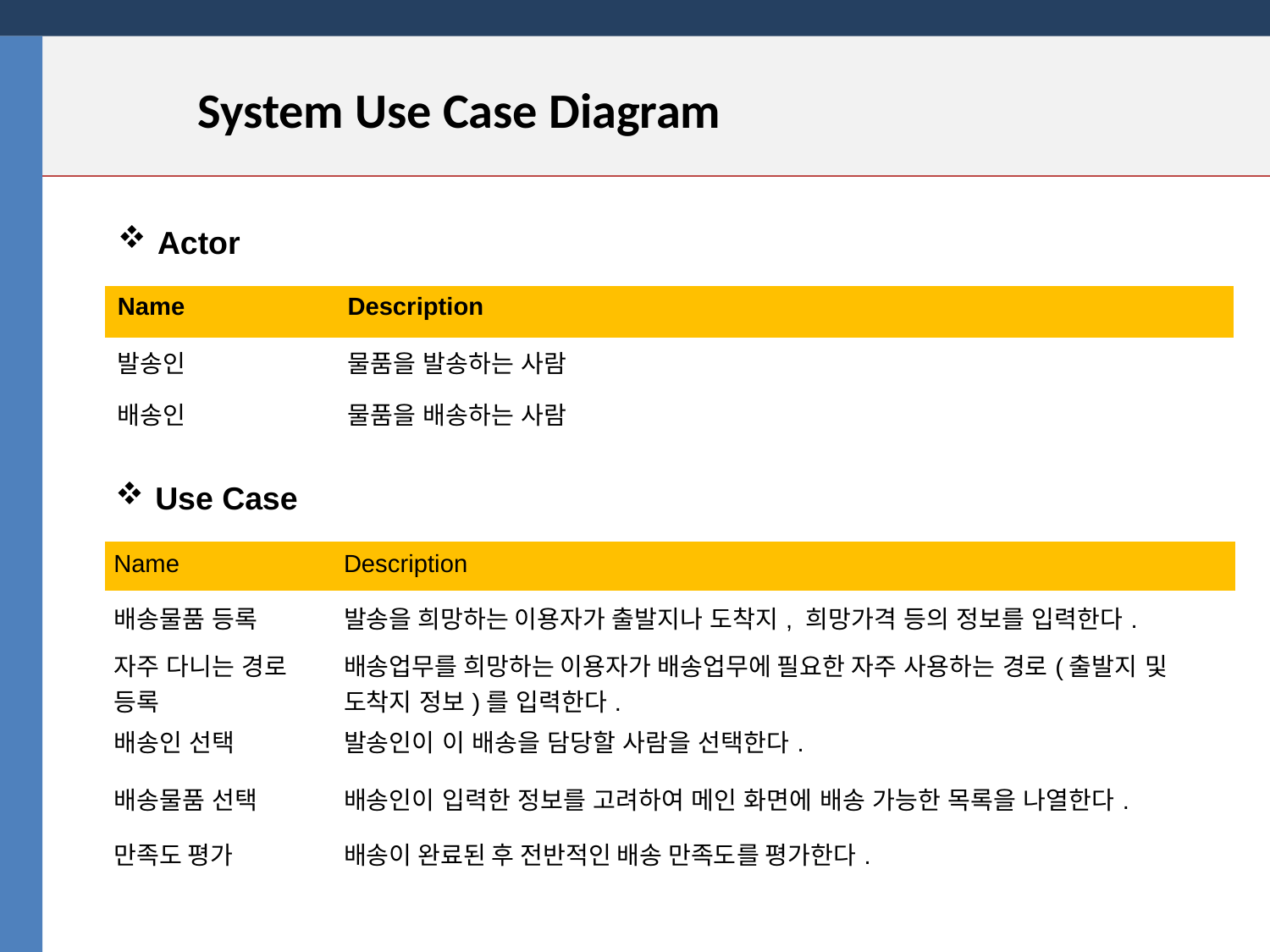

System Use Case Diagram
Actor
| Name | Description |
| --- | --- |
| 발송인 | 물품을 발송하는 사람 |
| 배송인 | 물품을 배송하는 사람 |
Use Case
| Name | Description |
| --- | --- |
| 배송물품 등록 | 발송을 희망하는 이용자가 출발지나 도착지, 희망가격 등의 정보를 입력한다. |
| 자주 다니는 경로 등록 | 배송업무를 희망하는 이용자가 배송업무에 필요한 자주 사용하는 경로(출발지 및 도착지 정보)를 입력한다. |
| 배송인 선택 | 발송인이 이 배송을 담당할 사람을 선택한다. |
| 배송물품 선택 | 배송인이 입력한 정보를 고려하여 메인 화면에 배송 가능한 목록을 나열한다. |
| 만족도 평가 | 배송이 완료된 후 전반적인 배송 만족도를 평가한다. |